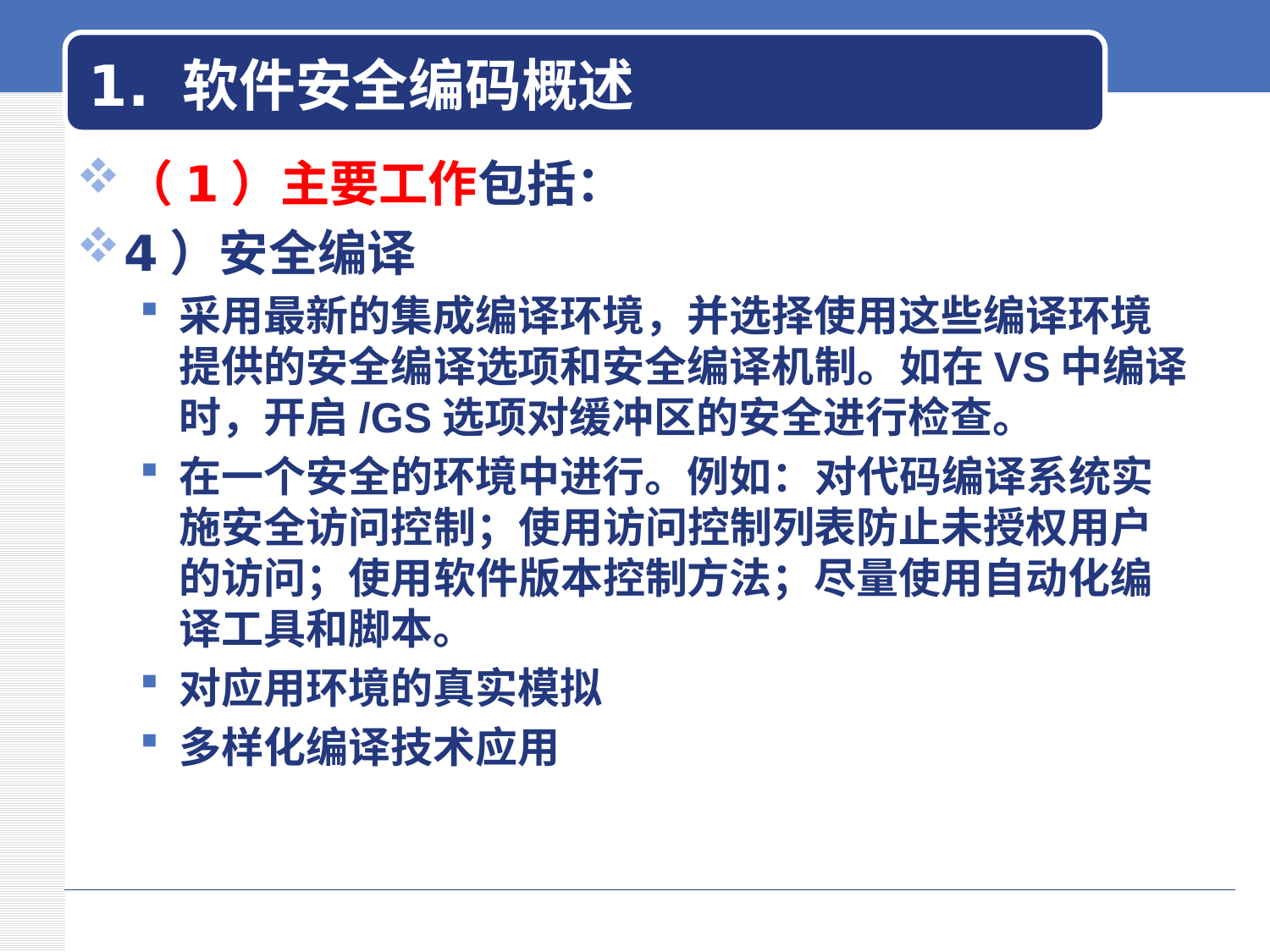

# 1. 软件安全编码概述
（1）主要工作包括：
4）安全编译
采用最新的集成编译环境，并选择使用这些编译环境提供的安全编译选项和安全编译机制。如在VS中编译时，开启/GS选项对缓冲区的安全进行检查。
在一个安全的环境中进行。例如：对代码编译系统实施安全访问控制；使用访问控制列表防止未授权用户的访问；使用软件版本控制方法；尽量使用自动化编译工具和脚本。
对应用环境的真实模拟
多样化编译技术应用